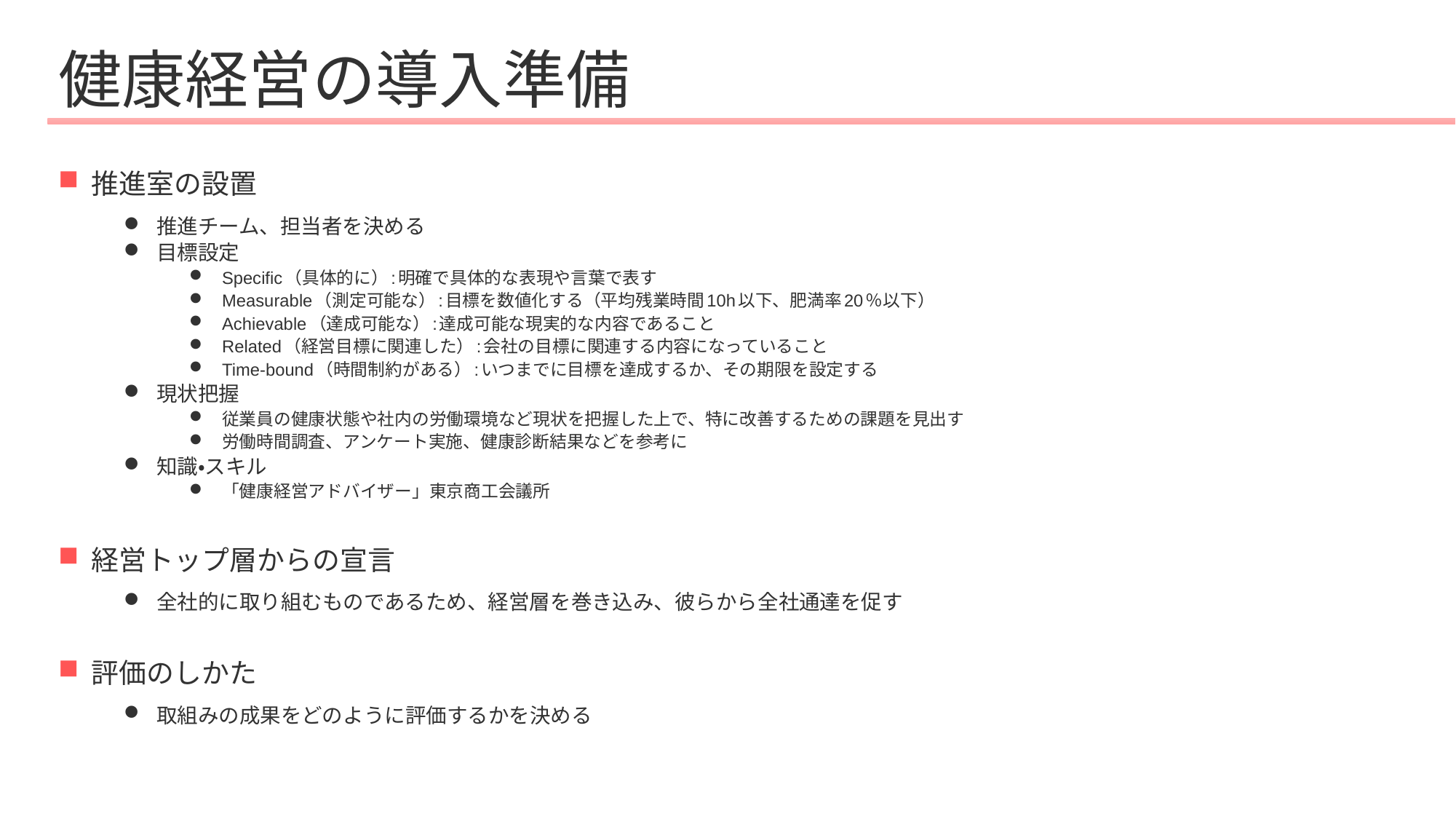

# 健康経営の導入準備
推進室の設置
推進チーム、担当者を決める
目標設定
Specific（具体的に）:明確で具体的な表現や言葉で表す
Measurable（測定可能な）:目標を数値化する（平均残業時間10h以下、肥満率20％以下）
Achievable（達成可能な）:達成可能な現実的な内容であること
Related（経営目標に関連した）:会社の目標に関連する内容になっていること
Time-bound（時間制約がある）:いつまでに目標を達成するか、その期限を設定する
現状把握
従業員の健康状態や社内の労働環境など現状を把握した上で、特に改善するための課題を見出す
労働時間調査、アンケート実施、健康診断結果などを参考に
知識・スキル
「健康経営アドバイザー」東京商工会議所
経営トップ層からの宣言
全社的に取り組むものであるため、経営層を巻き込み、彼らから全社通達を促す
評価のしかた
取組みの成果をどのように評価するかを決める
91